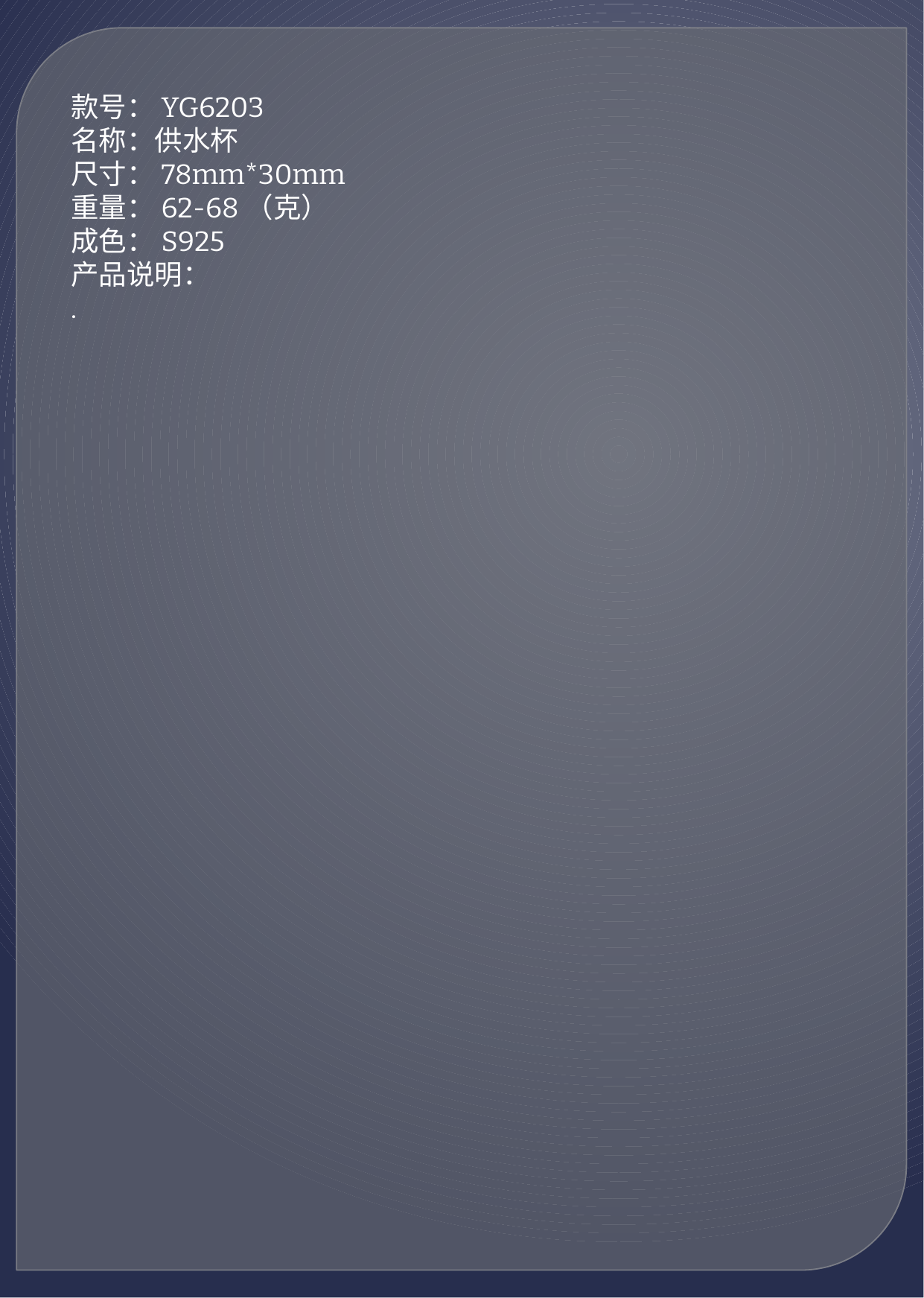

款号：YG6203
名称：供水杯
尺寸：78mm*30mm
重量：62-68（克）
成色：S925
产品说明：
.